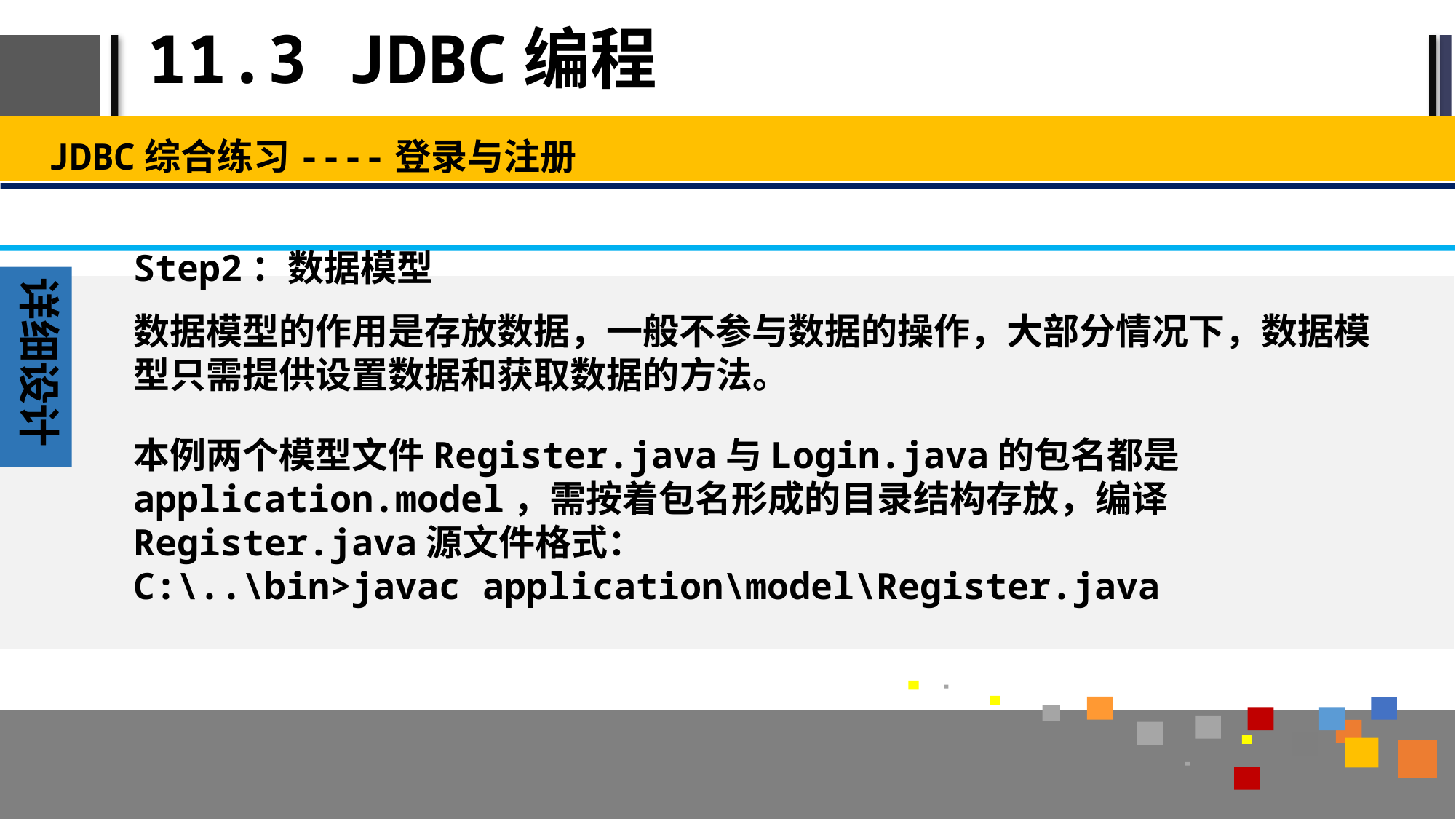

# 11.3 JDBC编程

JDBC综合练习----登录与注册

Step2：数据模型

详细设计

数据模型的作用是存放数据，一般不参与数据的操作，大部分情况下，数据模型只需提供设置数据和获取数据的方法。

本例两个模型文件Register.java与Login.java的包名都是application.model，需按着包名形成的目录结构存放，编译Register.java源文件格式：
C:\..\bin>javac application\model\Register.java